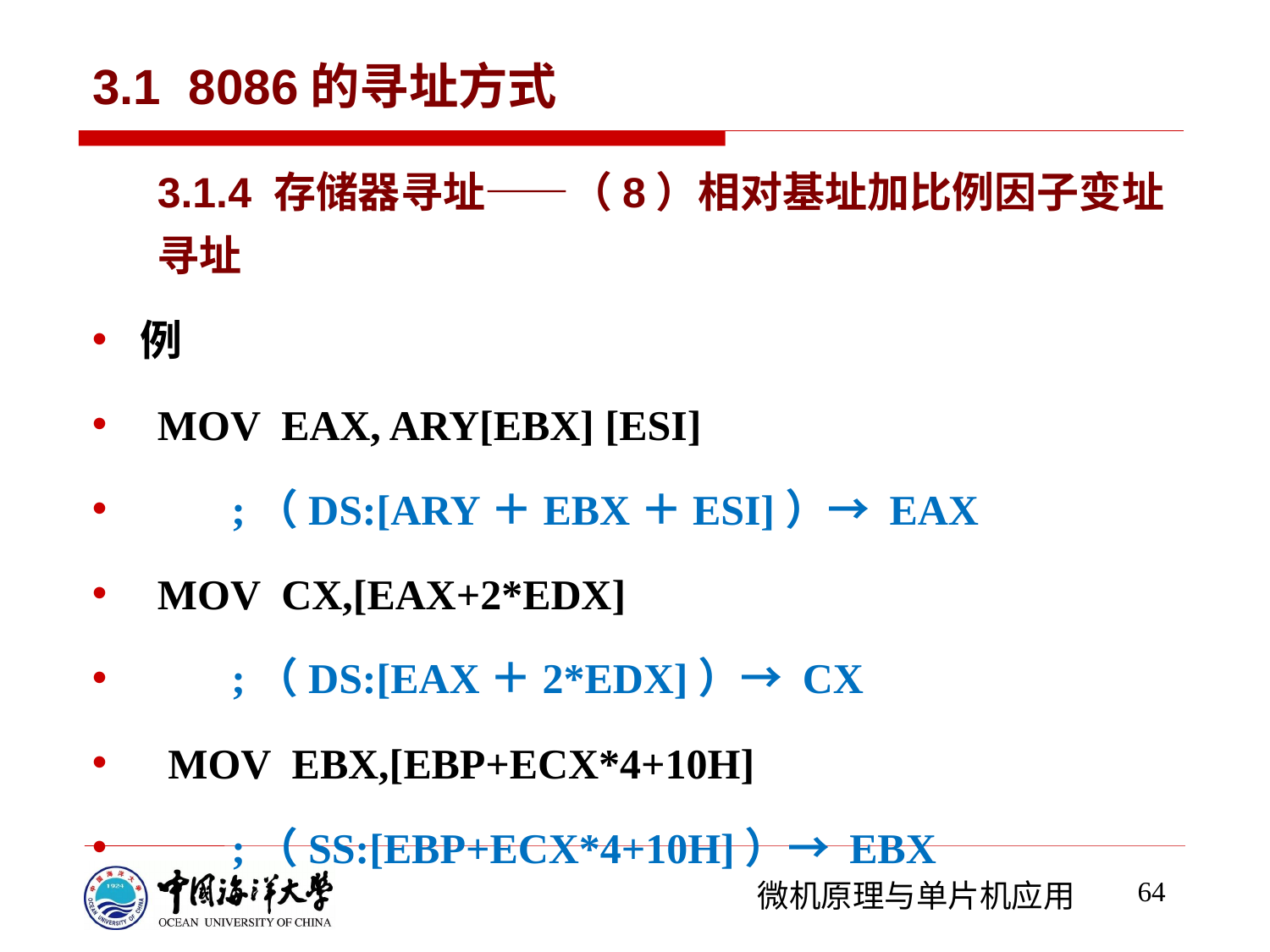

# 3.1  8086的寻址方式
3.1.4 存储器寻址——（8）相对基址加比例因子变址寻址
例
MOV  EAX, ARY[EBX] [ESI]
       ;（DS:[ARY＋EBX＋ESI]）→ EAX
MOV  CX,[EAX+2*EDX]
       ;（DS:[EAX＋2*EDX]）→ CX
 MOV  EBX,[EBP+ECX*4+10H]
       ;（SS:[EBP+ECX*4+10H]）→ EBX
64